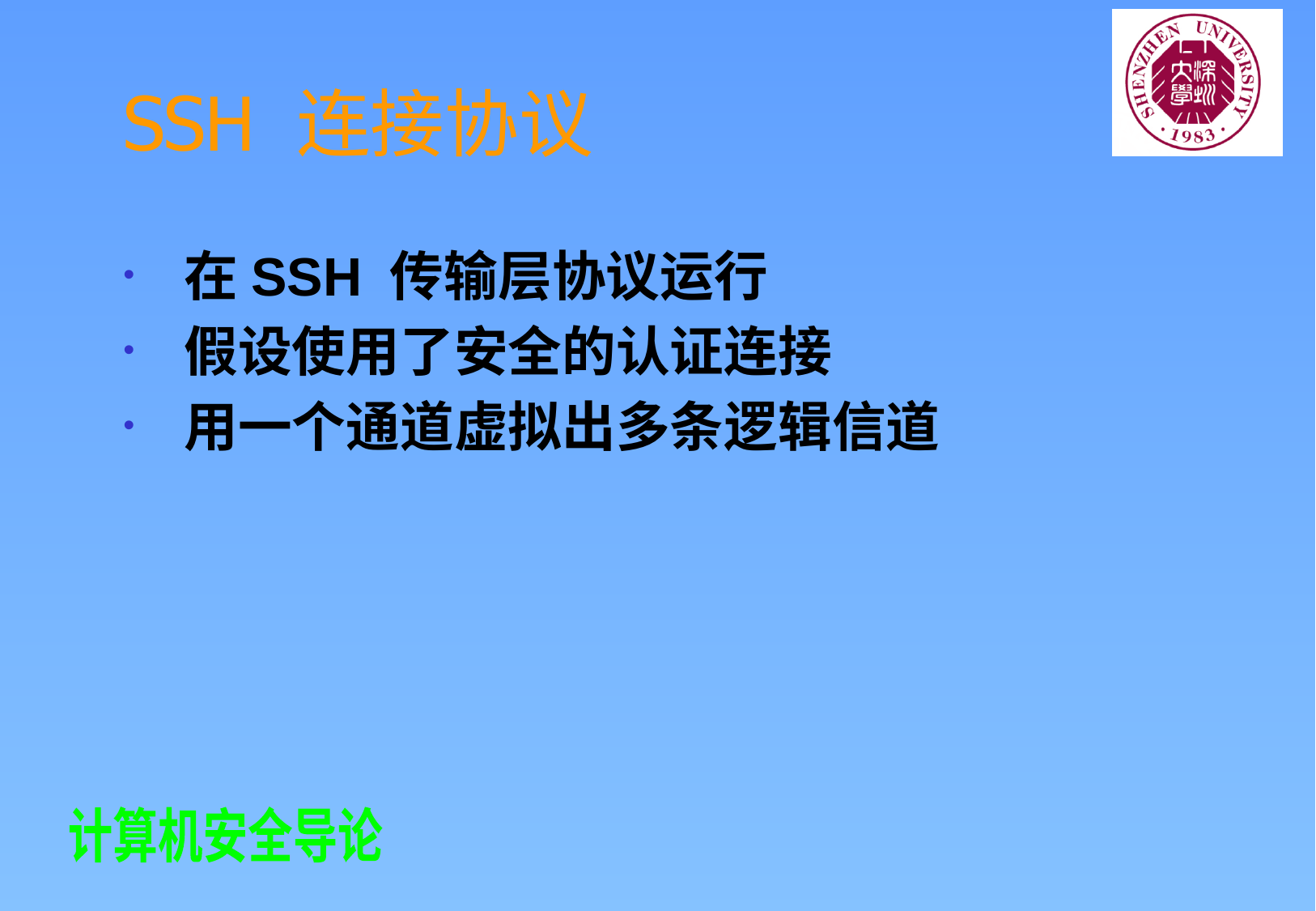

# SSH 连接协议
在SSH 传输层协议运行
假设使用了安全的认证连接
用一个通道虚拟出多条逻辑信道